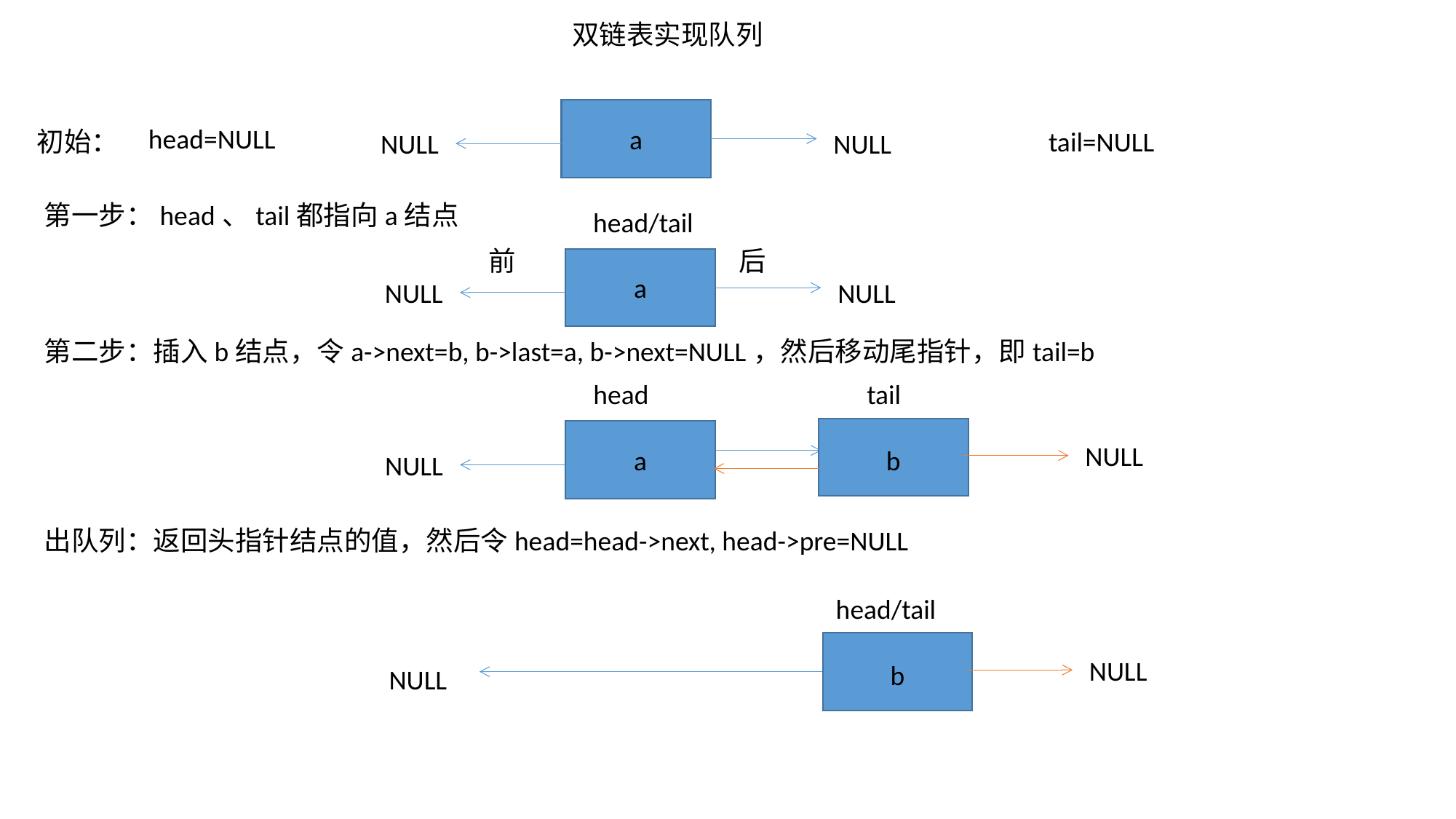

双链表实现队列

a
NULL
NULL
head=NULL
初始：
tail=NULL
第一步：head、tail都指向a结点
head/tail

a
NULL
NULL
前
后
第二步：插入b结点，令a->next=b, b->last=a, b->next=NULL，然后移动尾指针，即tail=b
head

NULL
a
NULL
tail

b
出队列：返回头指针结点的值，然后令head=head->next, head->pre=NULL

NULL
NULL
head/tail

b